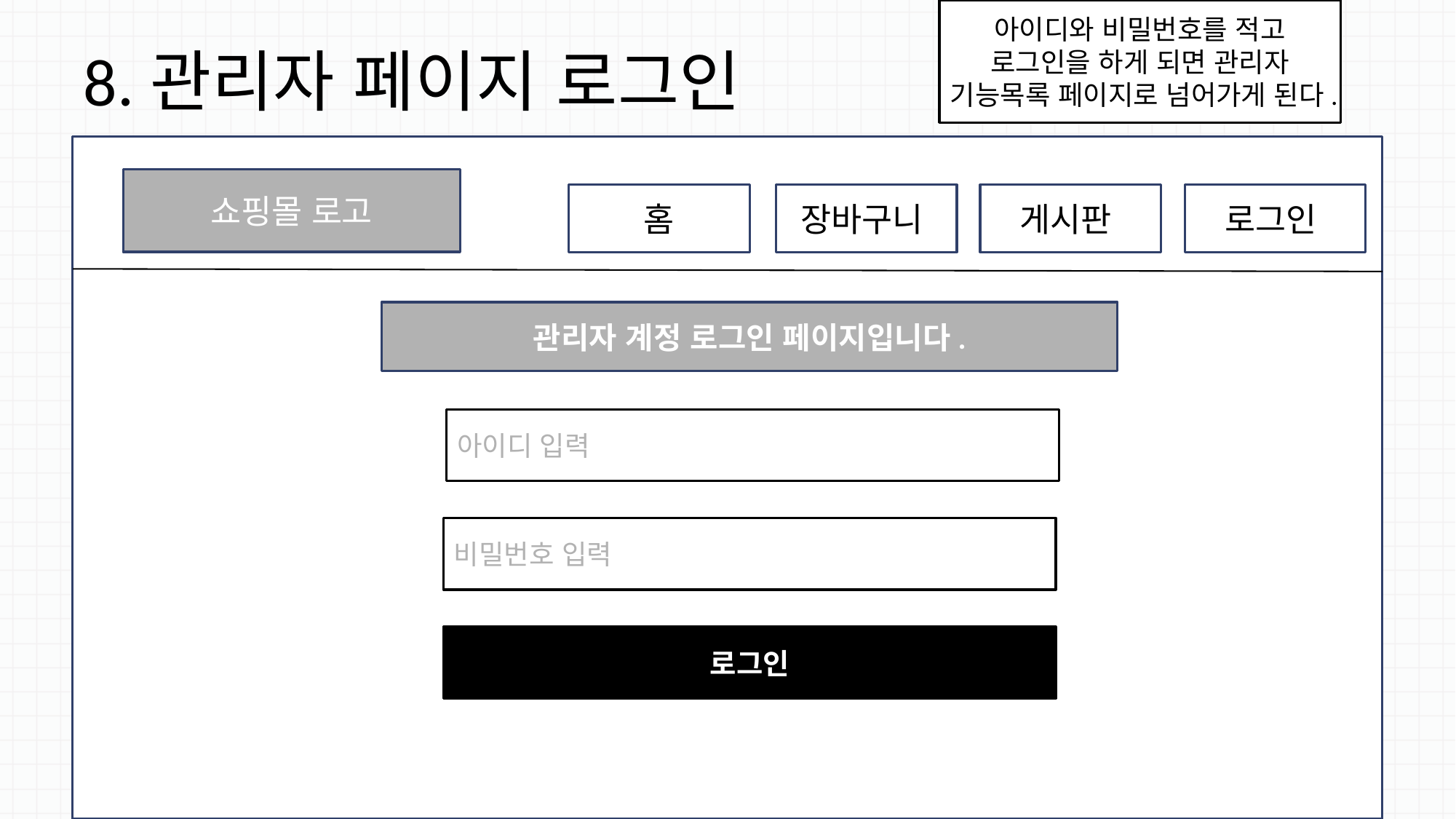

아이디와 비밀번호를 적고 로그인을 하게 되면 관리자 기능목록 페이지로 넘어가게 된다.
# 8.관리자 페이지 로그인

쇼핑몰 로고
홈
장바구니
게시판
로그인

관리자 계정 로그인 페이지입니다.
아이디 입력력
비밀번호 입력력
로그인